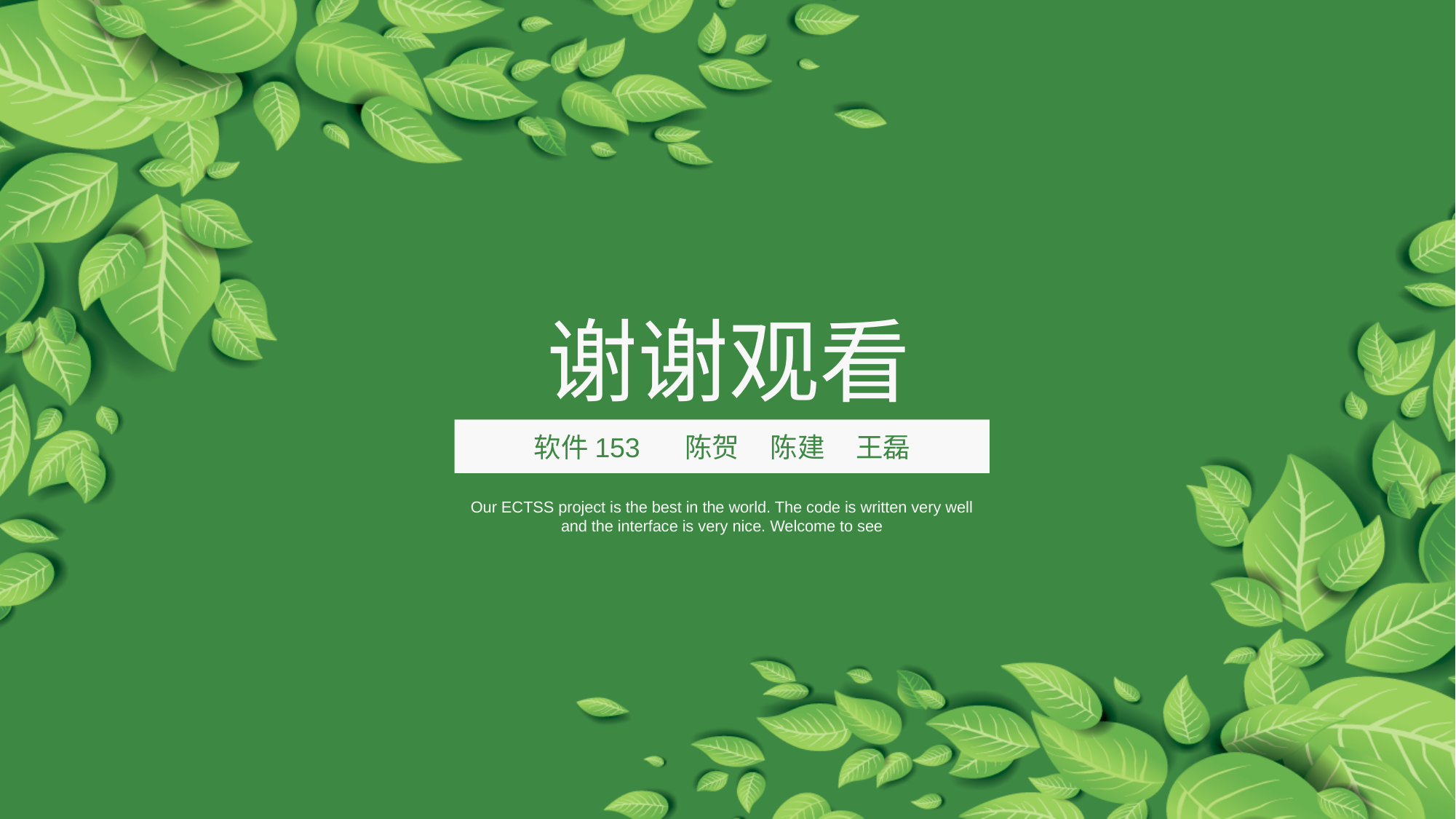

谢谢观看
软件153     陈贺     陈建     王磊
Our ECTSS project is the best in the world. The code is written very well and the interface is very nice. Welcome to see